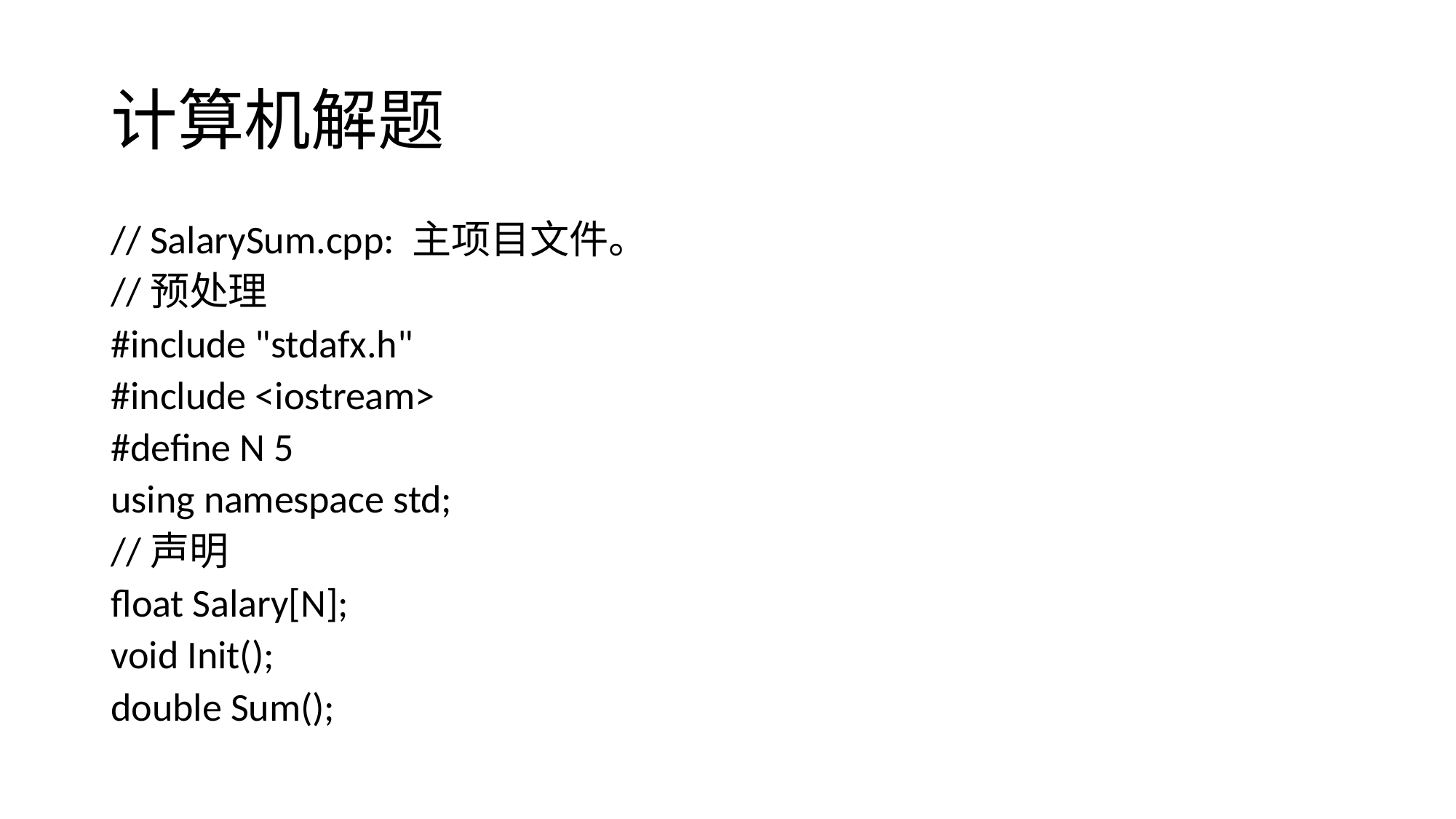

# 计算机解题
// SalarySum.cpp: 主项目文件。
//预处理
#include "stdafx.h"
#include <iostream>
#define N 5
using namespace std;
//声明
float Salary[N];
void Init();
double Sum();